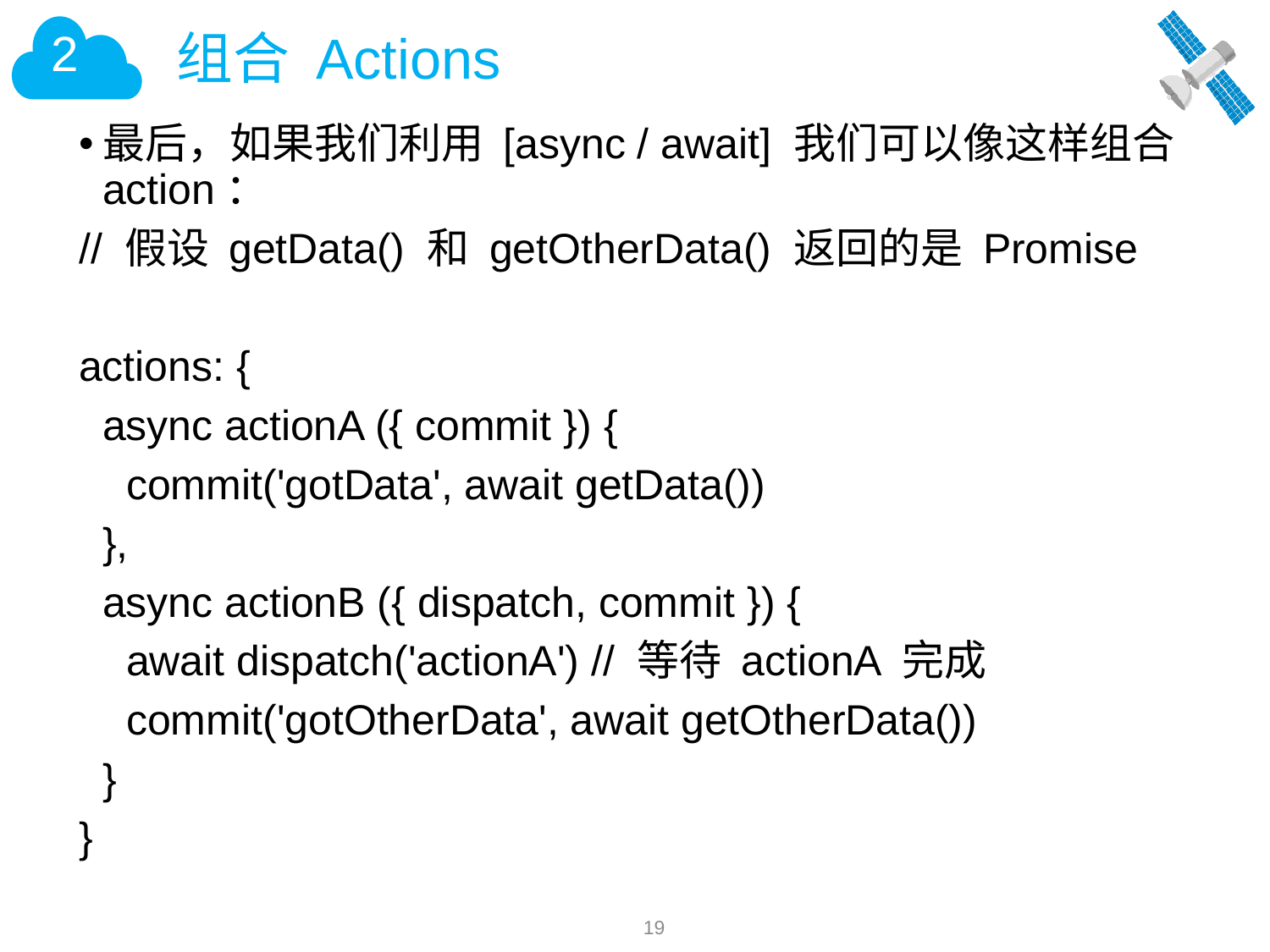

# 组合 Actions
最后，如果我们利用 [async / await] 我们可以像这样组合 action：
// 假设 getData() 和 getOtherData() 返回的是 Promise

actions: {
  async actionA ({ commit }) {
    commit('gotData', await getData())
  },
  async actionB ({ dispatch, commit }) {
    await dispatch('actionA') // 等待 actionA 完成
    commit('gotOtherData', await getOtherData())
  }
}
19